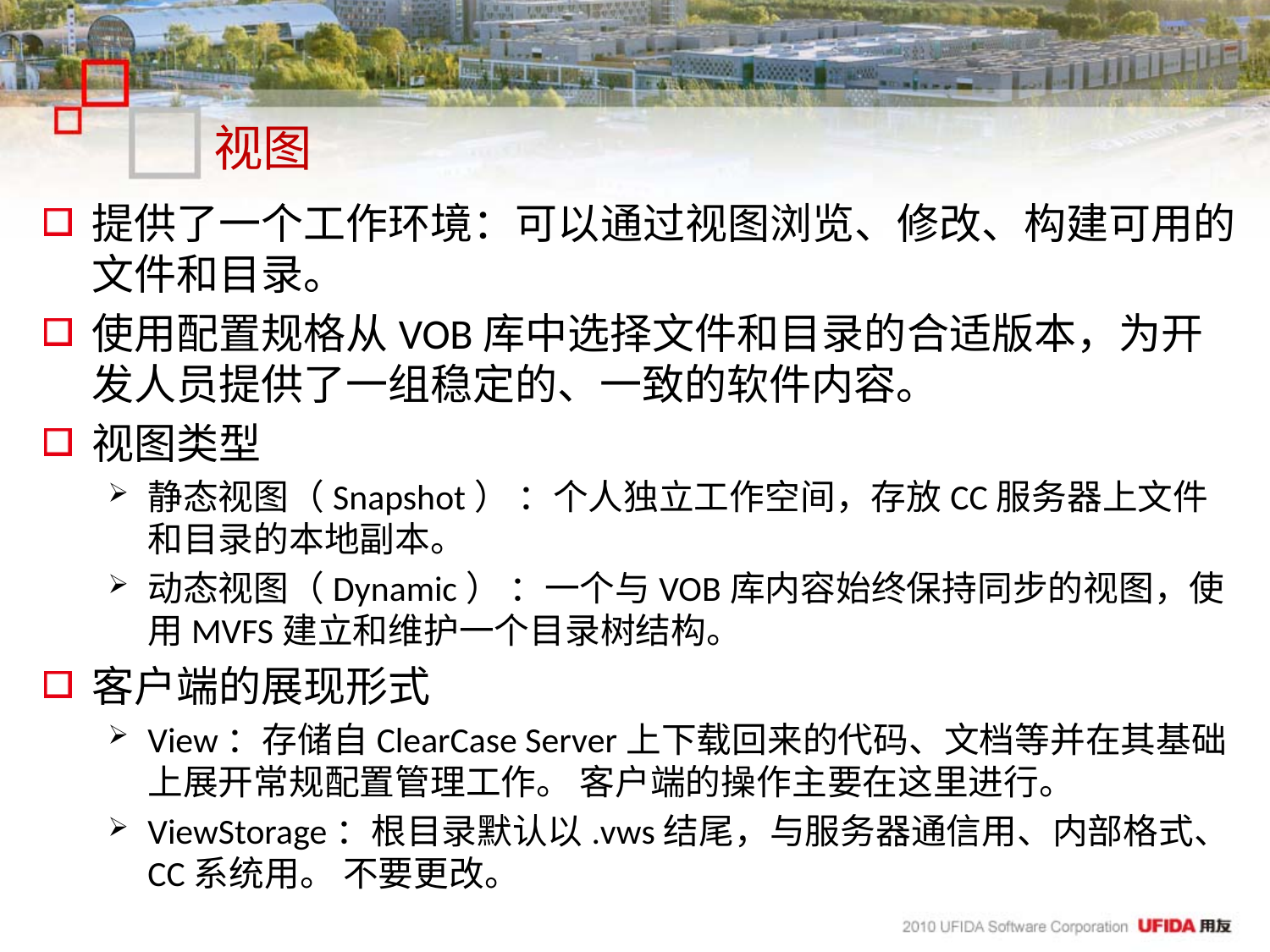

# 视图
提供了一个工作环境：可以通过视图浏览、修改、构建可用的文件和目录。
使用配置规格从VOB库中选择文件和目录的合适版本，为开发人员提供了一组稳定的、一致的软件内容。
视图类型
静态视图（Snapshot） ：个人独立工作空间，存放CC服务器上文件和目录的本地副本。
动态视图（Dynamic） ：一个与VOB库内容始终保持同步的视图，使用MVFS建立和维护一个目录树结构。
客户端的展现形式
View：存储自ClearCase Server上下载回来的代码、文档等并在其基础上展开常规配置管理工作。 客户端的操作主要在这里进行。
ViewStorage：根目录默认以.vws结尾，与服务器通信用、内部格式、CC系统用。 不要更改。